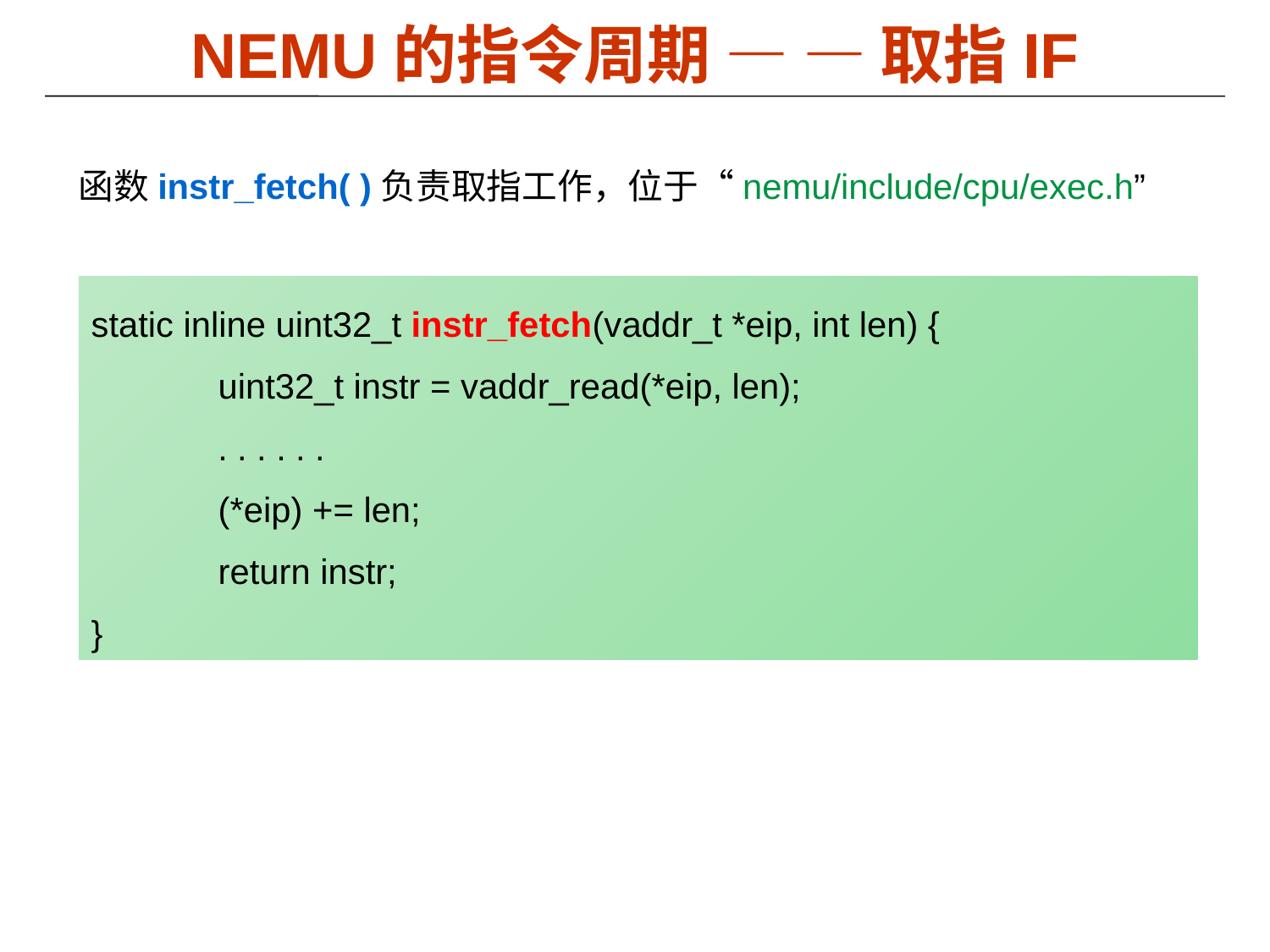

# NEMU的指令周期 — — 取指IF
函数instr_fetch( )负责取指工作，位于“nemu/include/cpu/exec.h”
static inline uint32_t instr_fetch(vaddr_t *eip, int len) {
	uint32_t instr = vaddr_read(*eip, len);
             . . . . . .
	(*eip) += len;
	return instr;
}